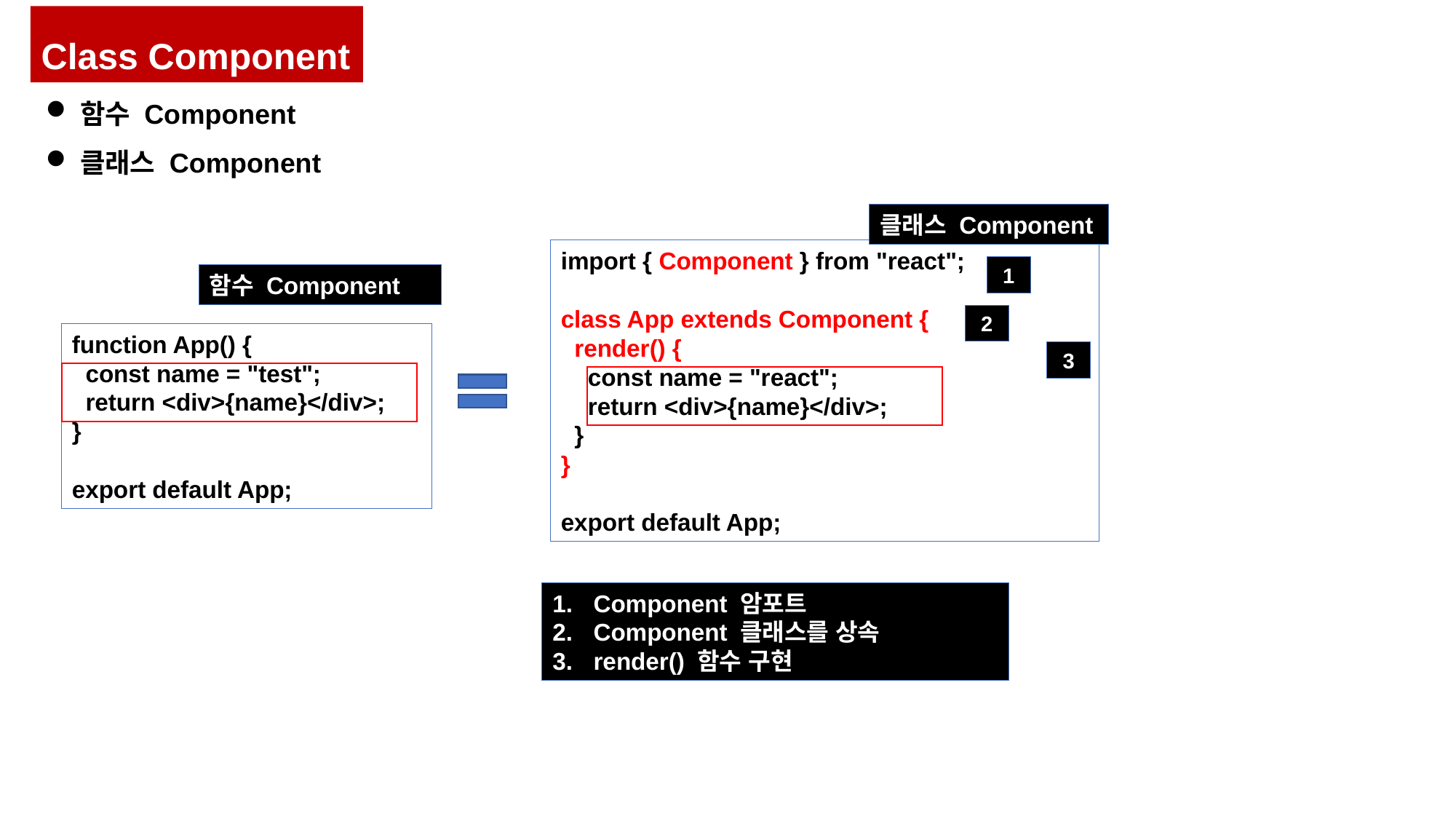

Class Component
함수 Component
클래스 Component
클래스 Component
import { Component } from "react";
class App extends Component {
  render() {
    const name = "react";
    return <div>{name}</div>;
  }
}
export default App;
1
함수 Component
2
function App() {
  const name = "test";
  return <div>{name}</div>;
}
export default App;
3

Component 암포트
Component 클래스를 상속
render() 함수 구현